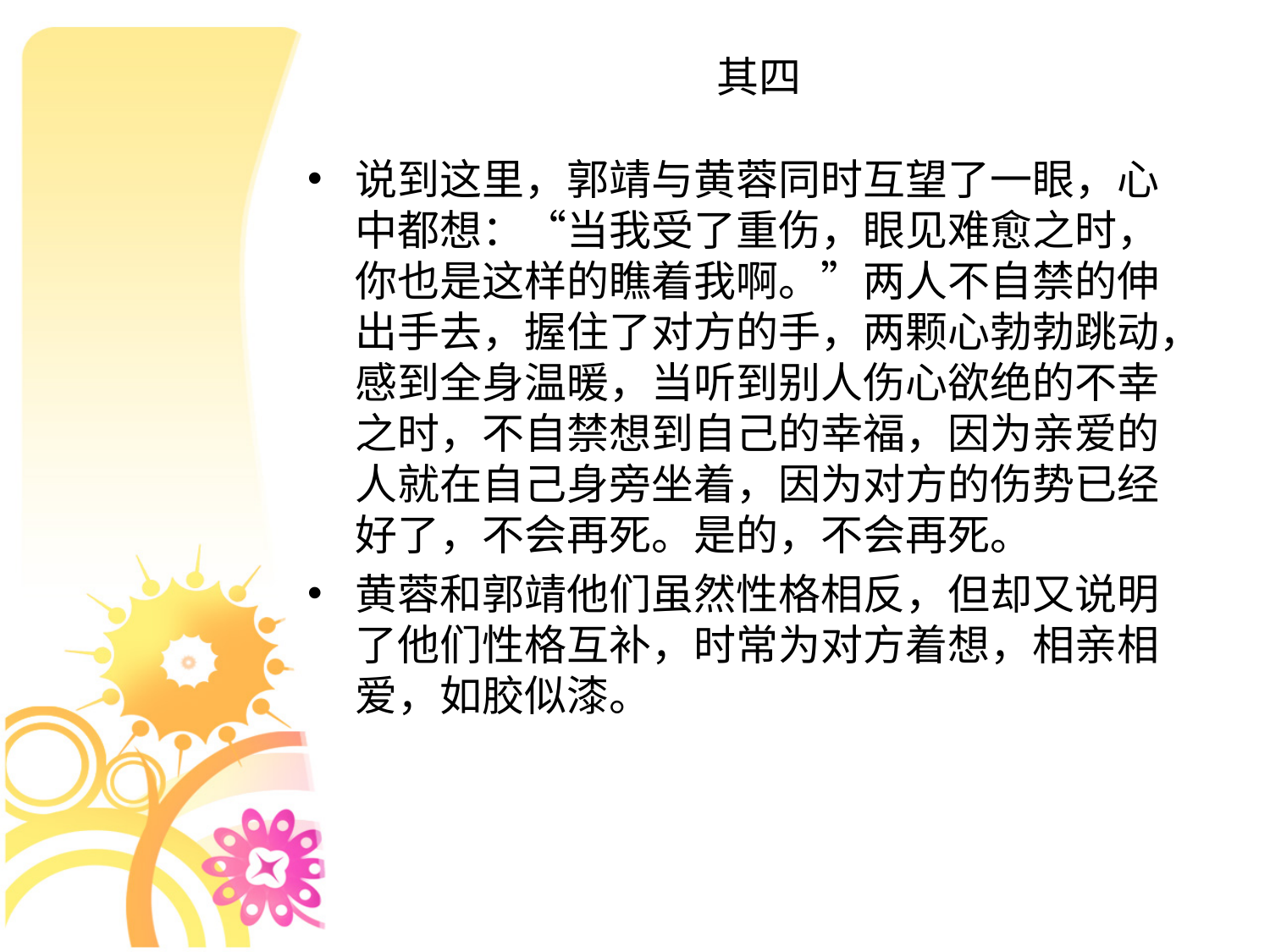

# 其四
说到这里，郭靖与黄蓉同时互望了一眼，心中都想：“当我受了重伤，眼见难愈之时，你也是这样的瞧着我啊。”两人不自禁的伸出手去，握住了对方的手，两颗心勃勃跳动，感到全身温暖，当听到别人伤心欲绝的不幸之时，不自禁想到自己的幸福，因为亲爱的人就在自己身旁坐着，因为对方的伤势已经好了，不会再死。是的，不会再死。
黄蓉和郭靖他们虽然性格相反，但却又说明了他们性格互补，时常为对方着想，相亲相爱，如胶似漆。